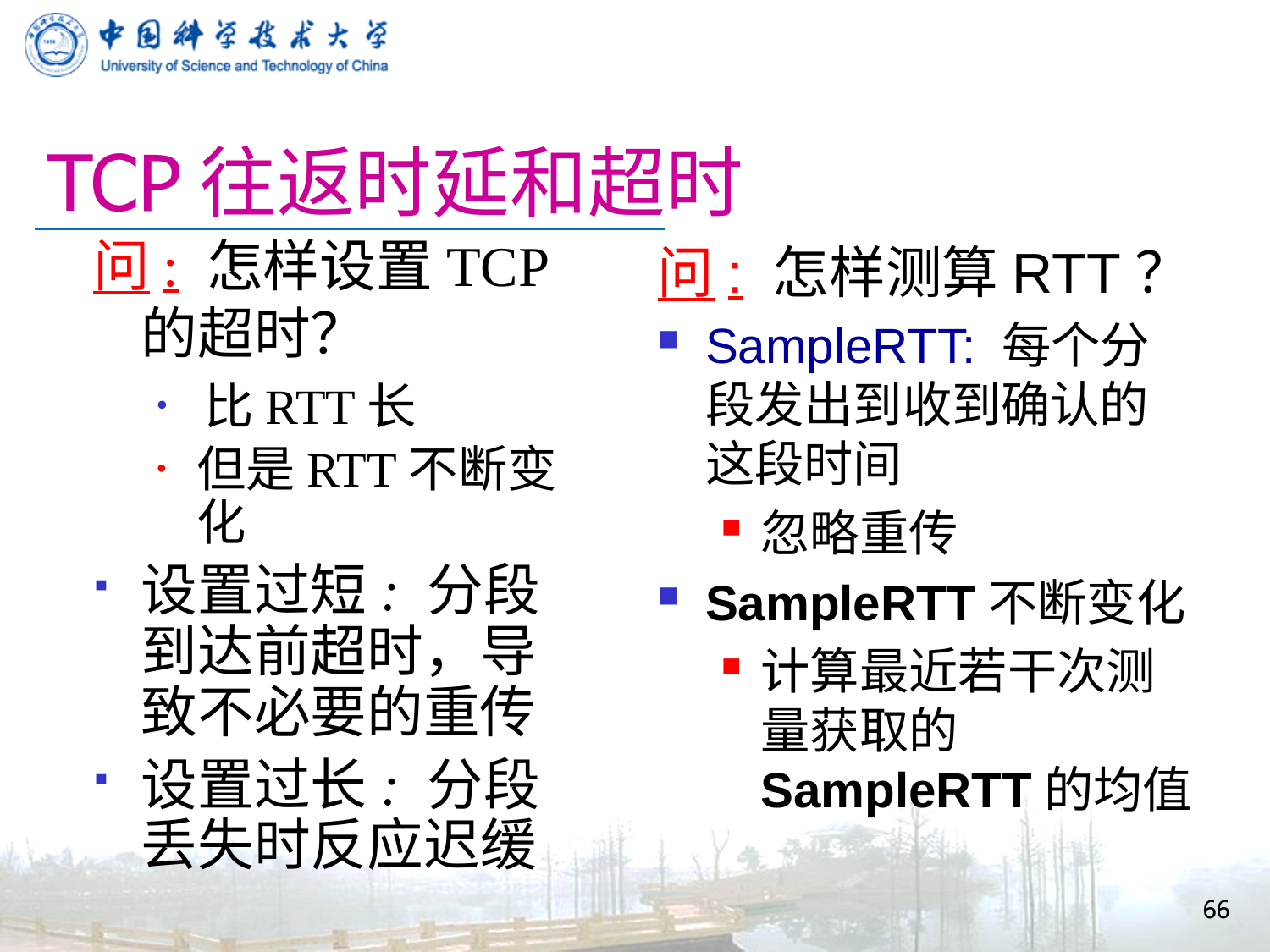

# TCP往返时延和超时
问: 怎样设置TCP的超时？
比RTT长
但是RTT不断变化
设置过短: 分段到达前超时，导致不必要的重传
设置过长: 分段丢失时反应迟缓
问: 怎样测算RTT？
SampleRTT: 每个分段发出到收到确认的这段时间
忽略重传
SampleRTT不断变化
计算最近若干次测量获取的SampleRTT的均值
66